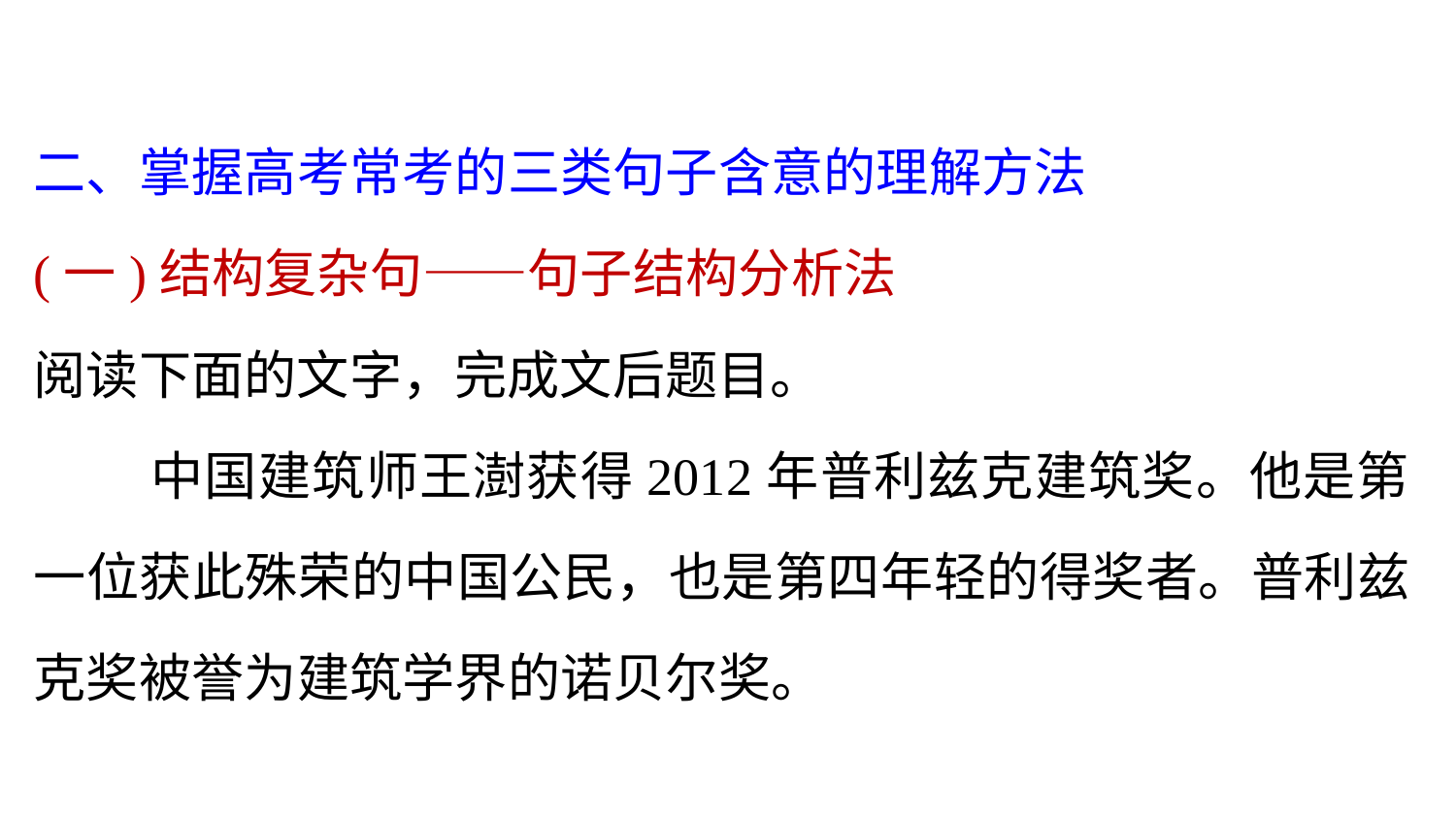

二、掌握高考常考的三类句子含意的理解方法
(一)结构复杂句——句子结构分析法
阅读下面的文字，完成文后题目。
        中国建筑师王澍获得2012年普利兹克建筑奖。他是第一位获此殊荣的中国公民，也是第四年轻的得奖者。普利兹克奖被誉为建筑学界的诺贝尔奖。